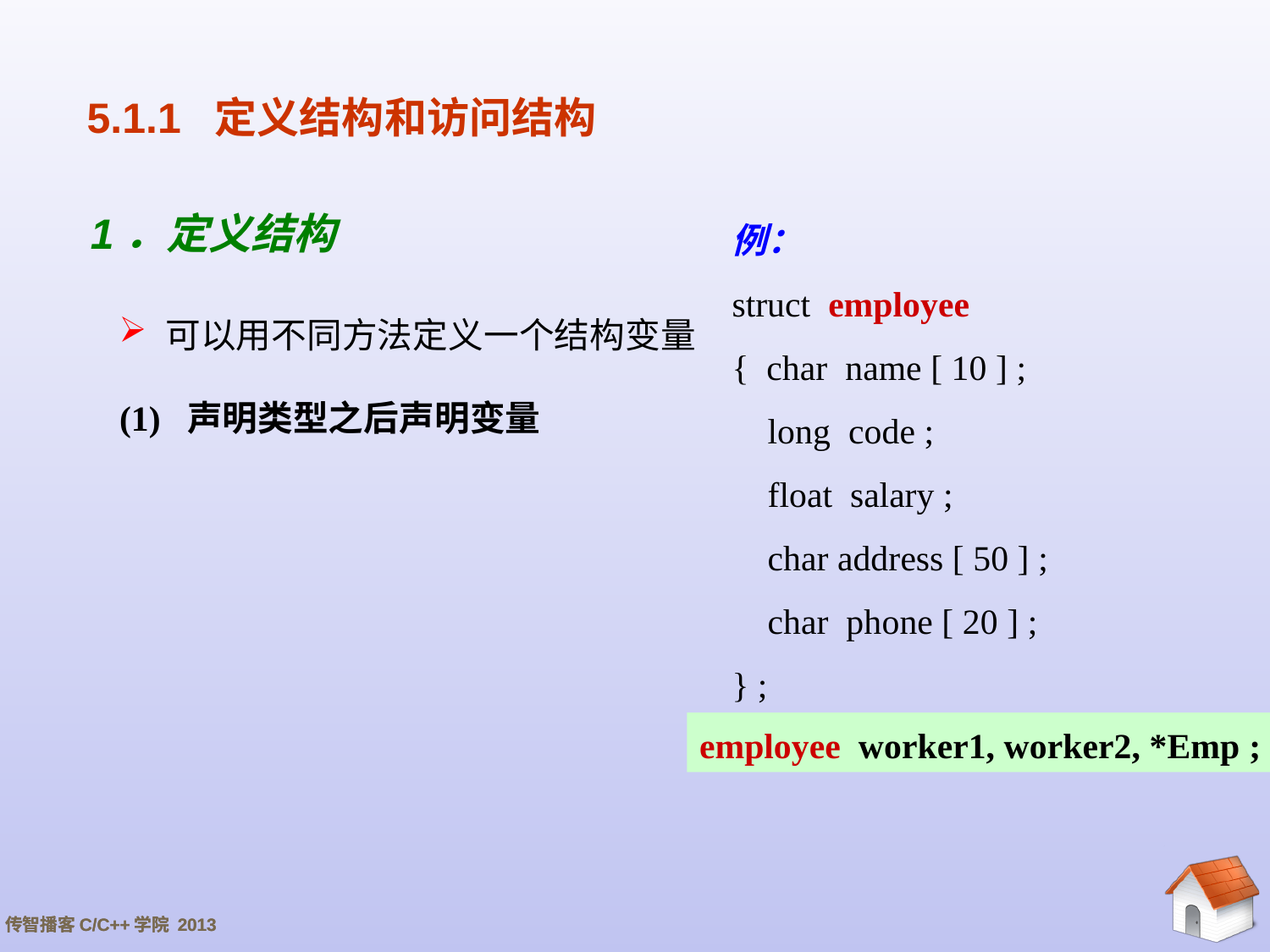

5.1.1  定义结构和访问结构
例：
struct  employee
{  char  name [ 10 ] ;
    long  code ;
    float  salary ;
    char address [ 50 ] ;
    char  phone [ 20 ] ;
} ;
1．定义结构
 可以用不同方法定义一个结构变量
(1)  声明类型之后声明变量
employee  worker1, worker2, *Emp ;